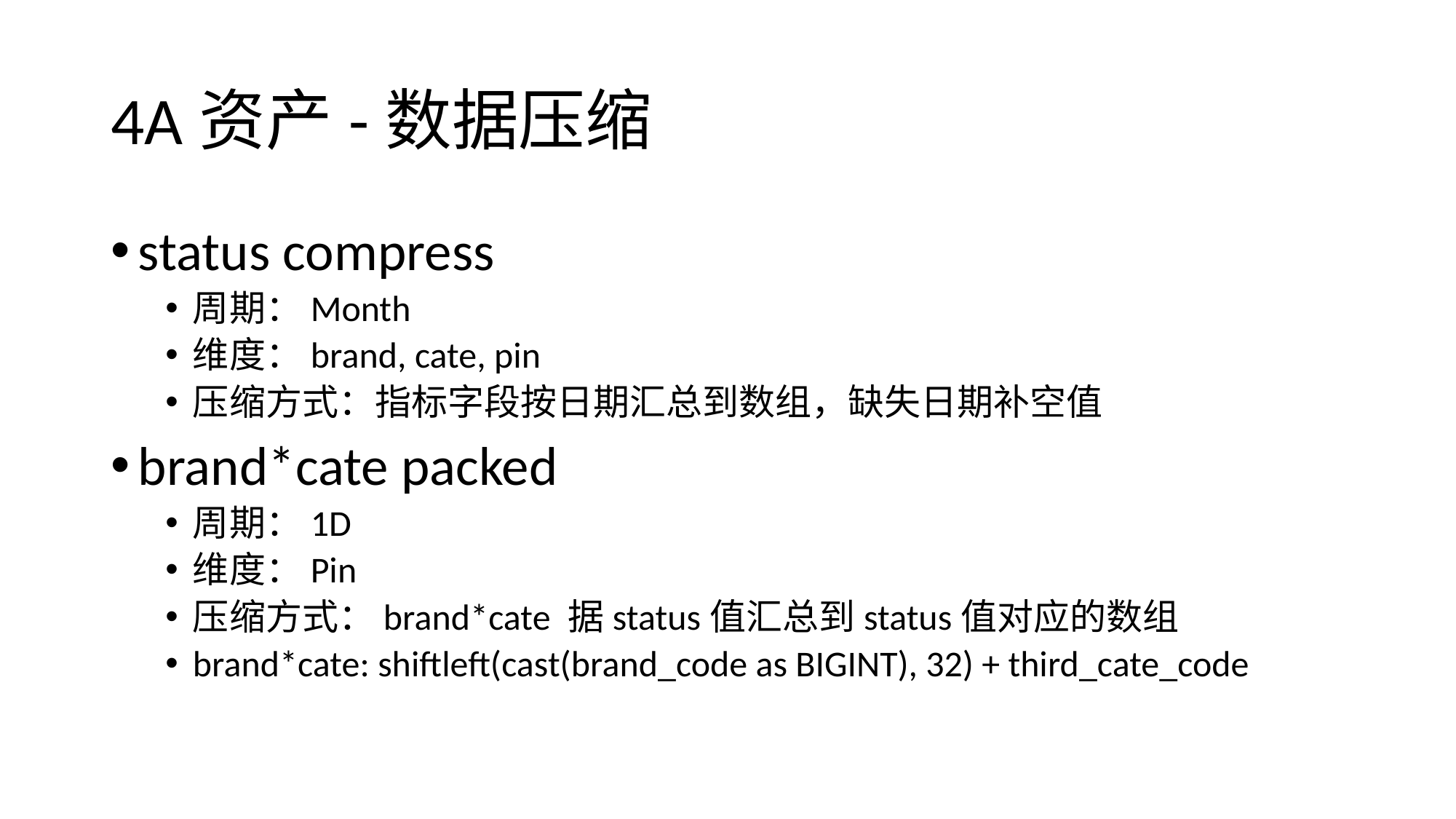

# 4A资产-数据压缩
status compress
周期：Month
维度：brand, cate, pin
压缩方式：指标字段按日期汇总到数组，缺失日期补空值
brand*cate packed
周期：1D
维度：Pin
压缩方式：brand*cate 据status值汇总到status值对应的数组
brand*cate: shiftleft(cast(brand_code as BIGINT), 32) + third_cate_code